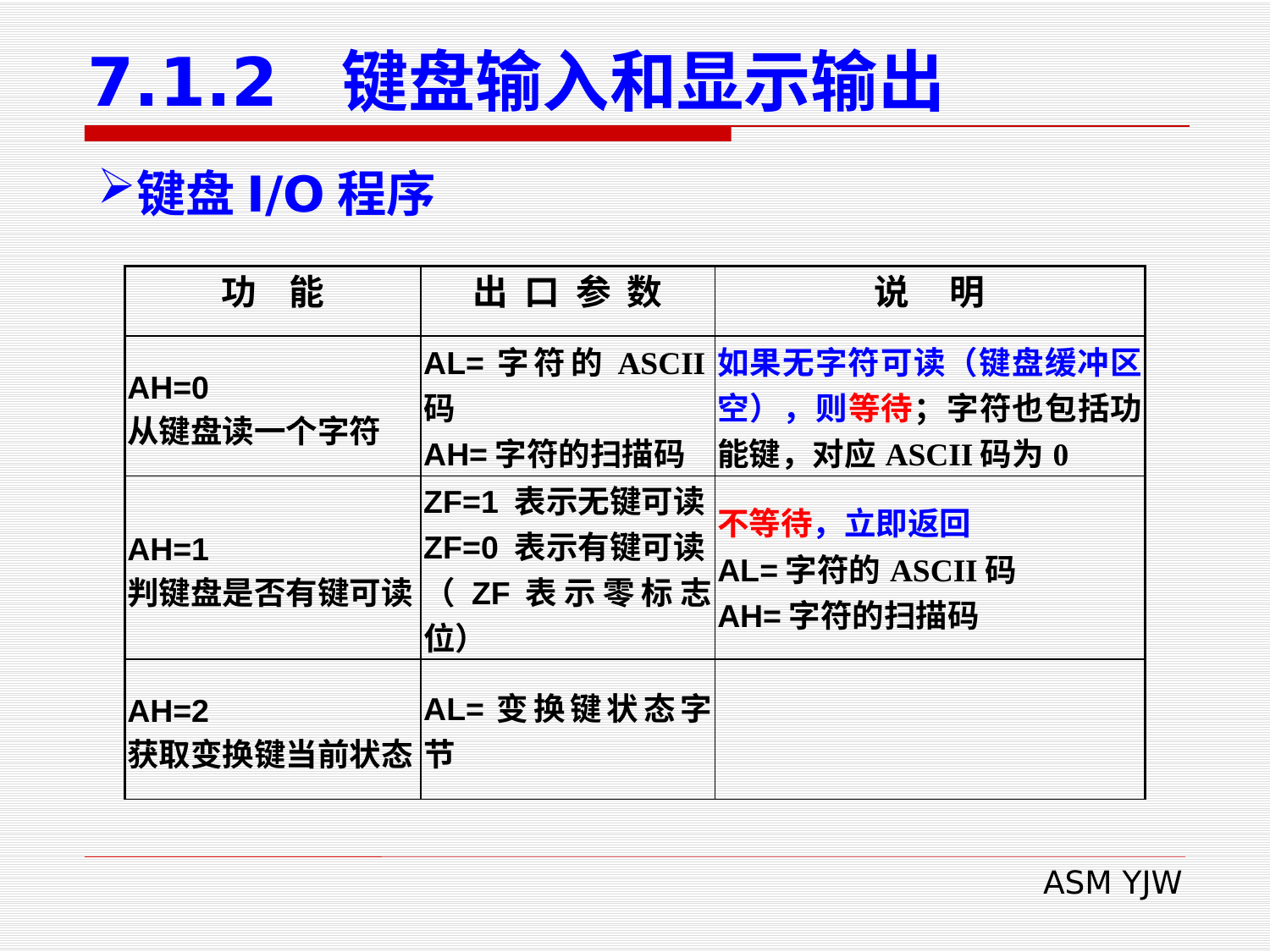

# 7.1.2  键盘输入和显示输出
键盘I/O程序
| 功 能 | 出 口 参 数 | 说 明 |
| --- | --- | --- |
| AH=0 从键盘读一个字符 | AL=字符的ASCII码 AH=字符的扫描码 | 如果无字符可读（键盘缓冲区空），则等待；字符也包括功能键，对应ASCII码为0 |
| AH=1 判键盘是否有键可读 | ZF=1 表示无键可读 ZF=0 表示有键可读 （ZF表示零标志位） | 不等待，立即返回 AL=字符的ASCII码 AH=字符的扫描码 |
| AH=2 获取变换键当前状态 | AL=变换键状态字节 |  |